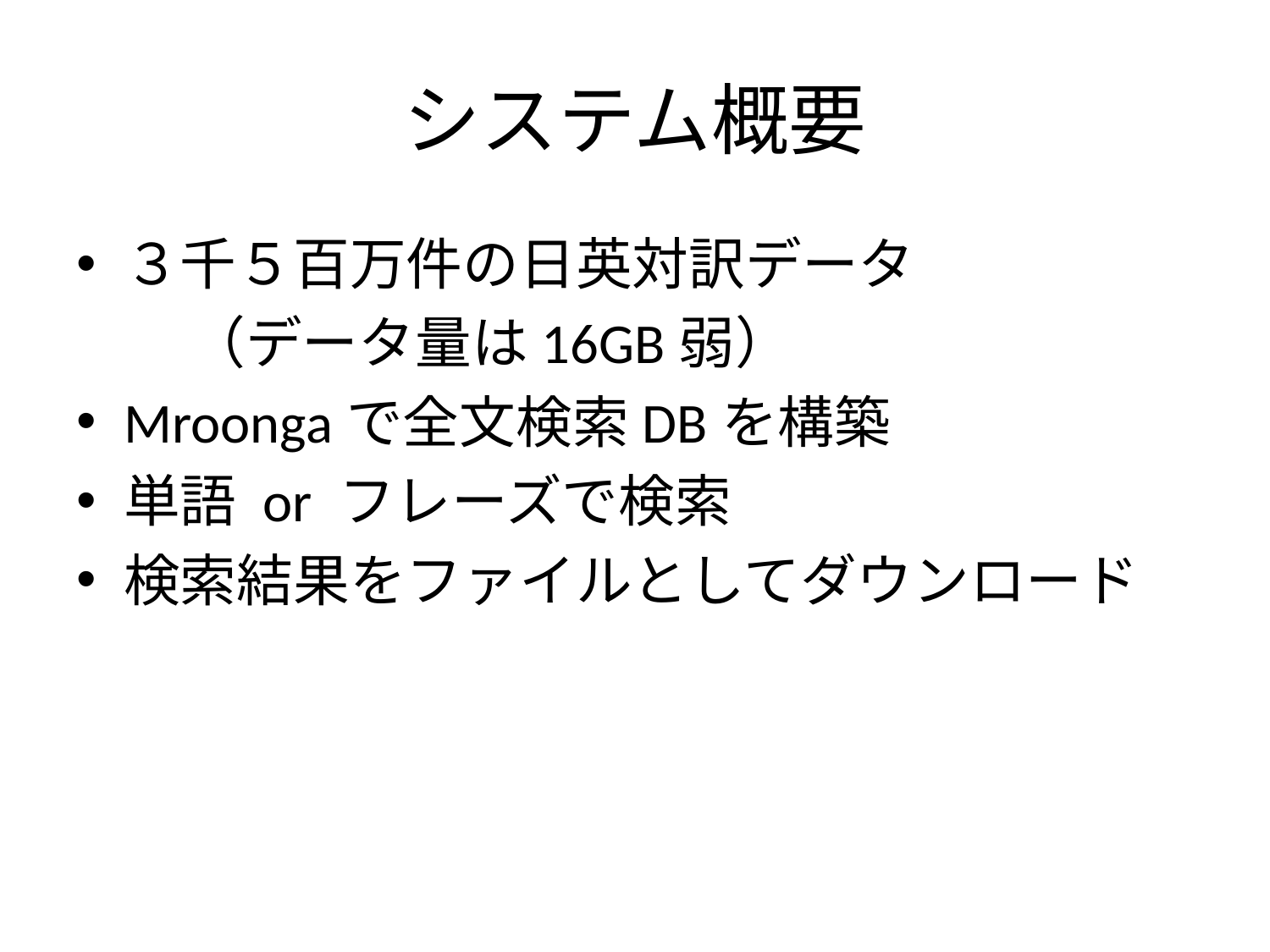

# システム概要
３千５百万件の日英対訳データ
　　（データ量は16GB弱）
Mroongaで全文検索DBを構築
単語 or フレーズで検索
検索結果をファイルとしてダウンロード